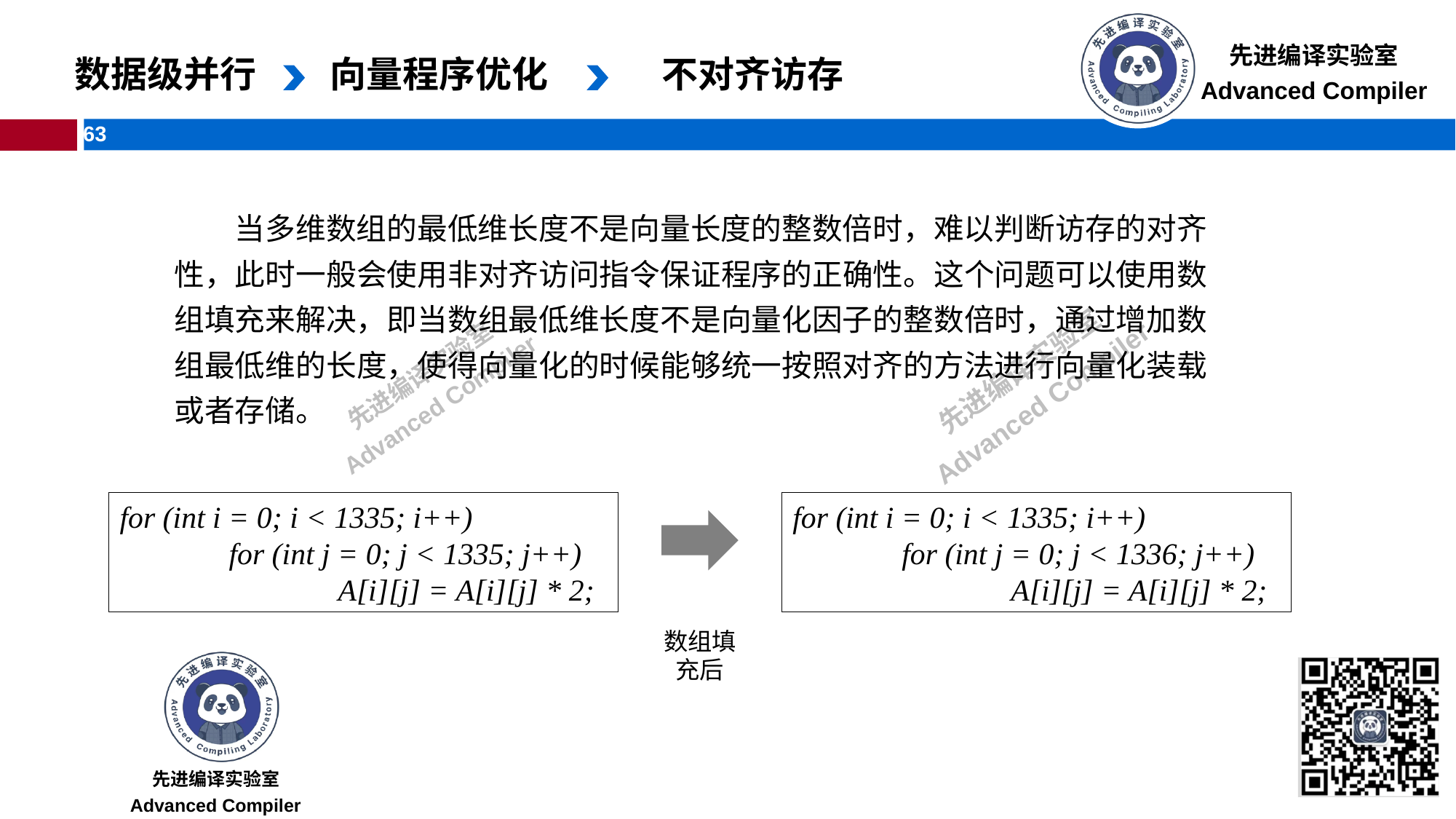

数据级并行
向量程序优化
 不对齐访存

当多维数组的最低维长度不是向量长度的整数倍时，难以判断访存的对齐性，此时一般会使用非对齐访问指令保证程序的正确性。这个问题可以使用数组填充来解决，即当数组最低维长度不是向量化因子的整数倍时，通过增加数组最低维的长度，使得向量化的时候能够统一按照对齐的方法进行向量化装载或者存储。
for (int i = 0; i < 1335; i++)
	for (int j = 0; j < 1335; j++)
		A[i][j] = A[i][j] * 2;
for (int i = 0; i < 1335; i++)
	for (int j = 0; j < 1336; j++)
		A[i][j] = A[i][j] * 2;

数组填充后